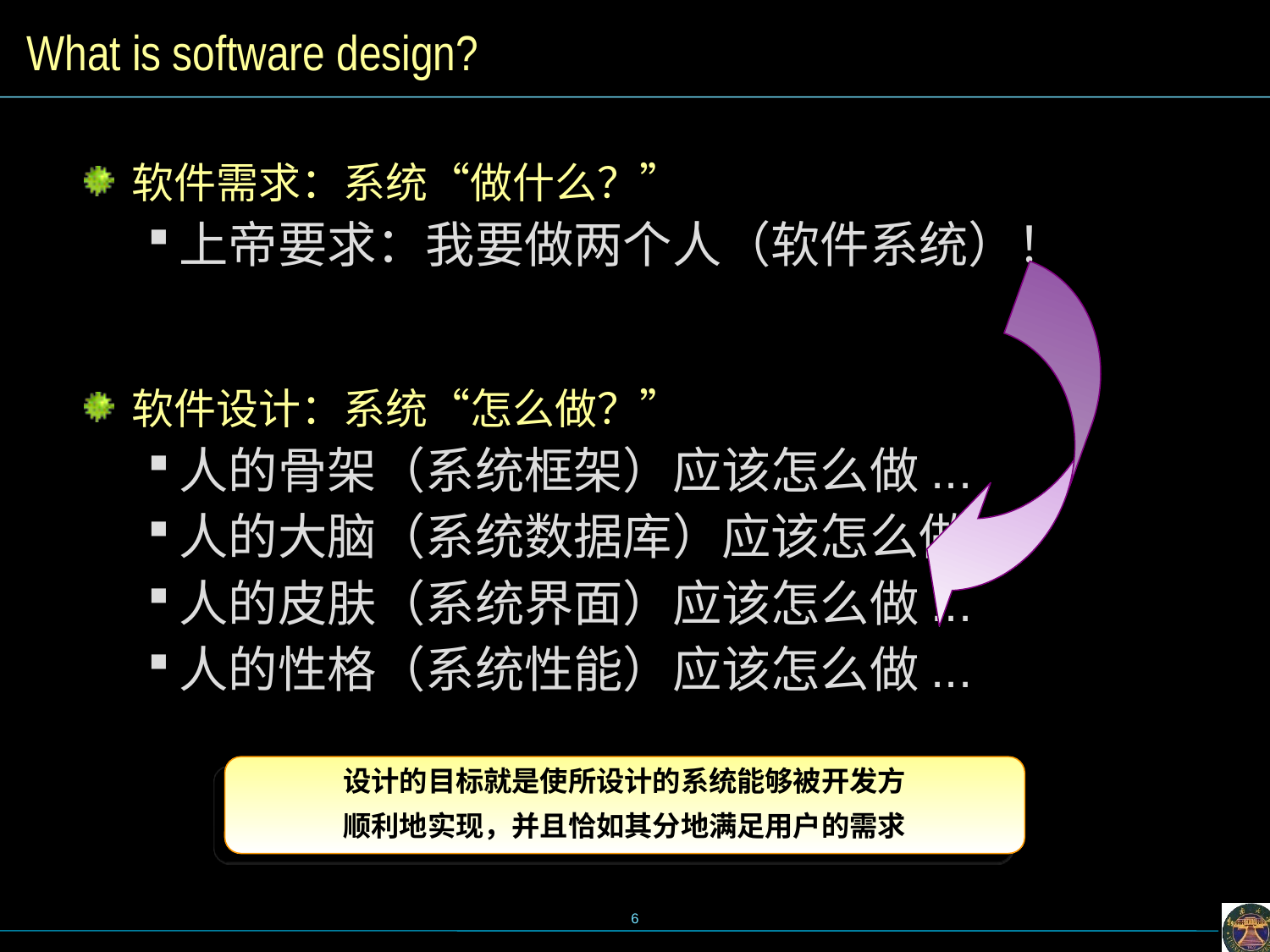

What is software design?
软件需求：系统“做什么？”
上帝要求：我要做两个人（软件系统）！

软件设计：系统“怎么做？”
人的骨架（系统框架）应该怎么做...
人的大脑（系统数据库）应该怎么做...
人的皮肤（系统界面）应该怎么做...
人的性格（系统性能）应该怎么做...

设计的目标就是使所设计的系统能够被开发方
顺利地实现，并且恰如其分地满足用户的需求